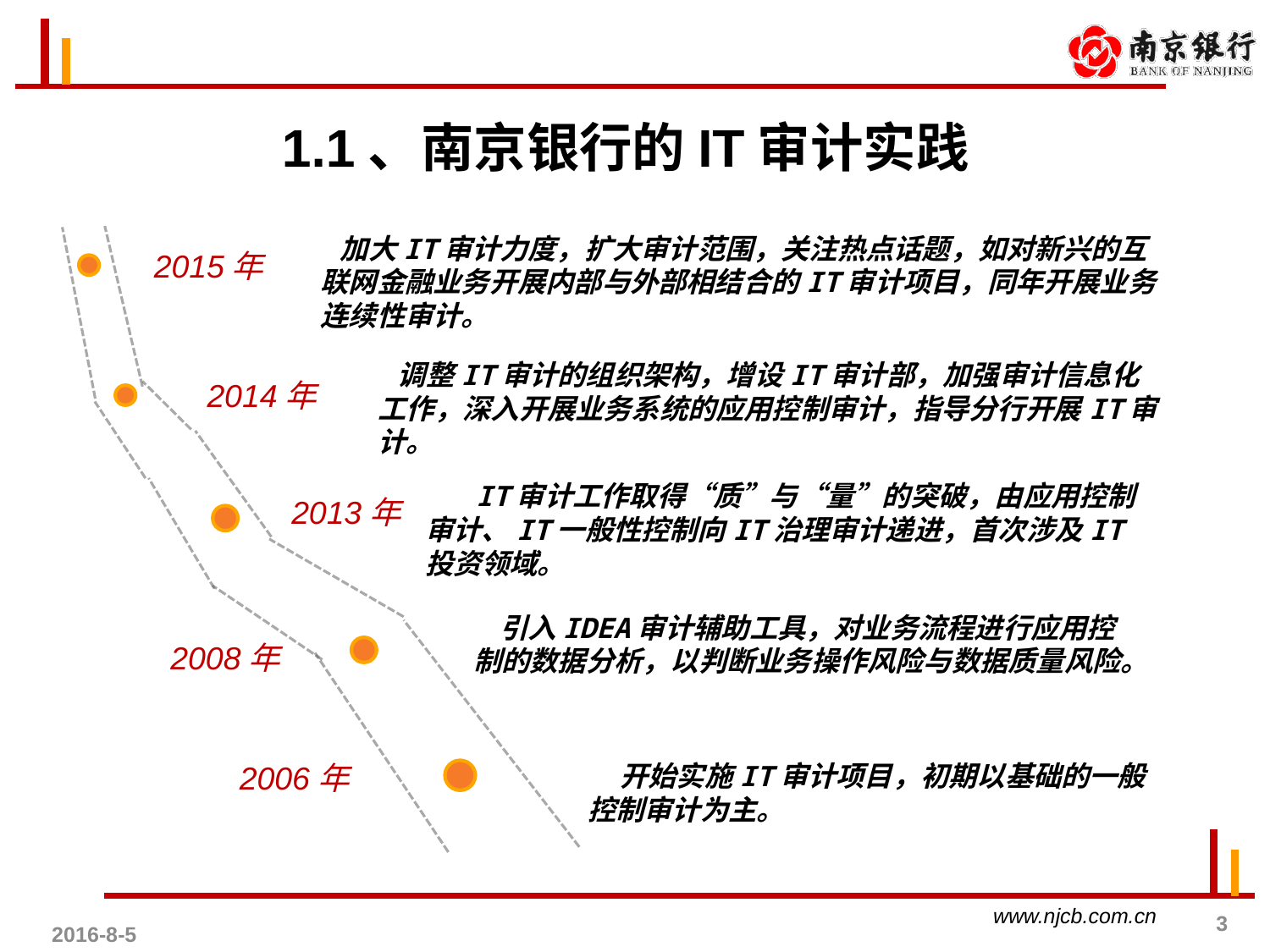

# 1.1、南京银行的IT审计实践

  加大IT审计力度，扩大审计范围，关注热点话题，如对新兴的互联网金融业务开展内部与外部相结合的IT审计项目，同年开展业务连续性审计。
2015年

  调整IT审计的组织架构，增设IT审计部，加强审计信息化工作，深入开展业务系统的应用控制审计，指导分行开展IT审计。
2014年

   IT审计工作取得“质”与“量”的突破，由应用控制审计、IT一般性控制向IT治理审计递进，首次涉及IT投资领域。
2013年

   引入IDEA审计辅助工具，对业务流程进行应用控制的数据分析，以判断业务操作风险与数据质量风险。
2008年

2006年
    开始实施IT审计项目，初期以基础的一般控制审计为主。

3
2016-8-5